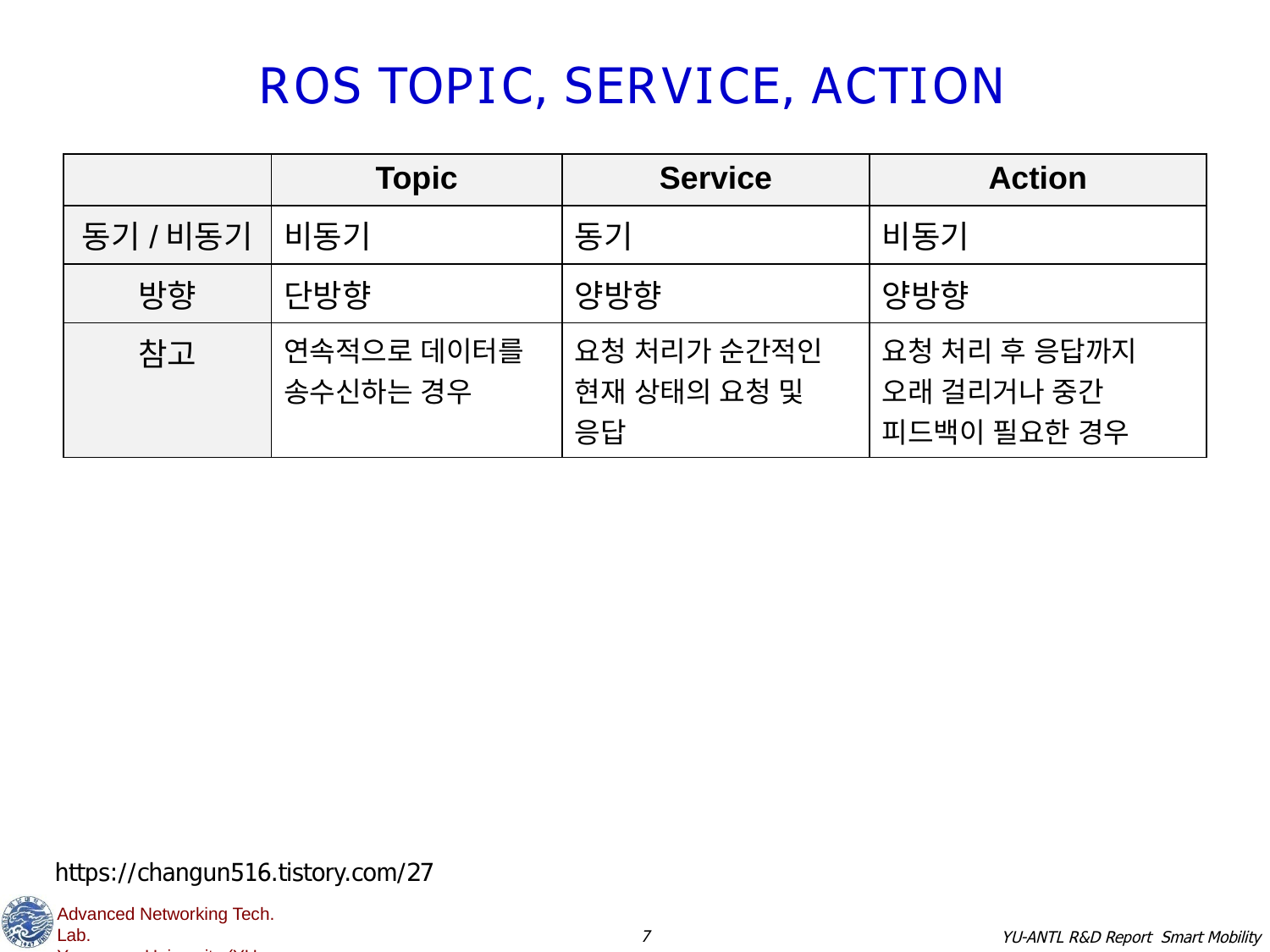

# ROS TOPIC, SERVICE, ACTION
|  | Topic | Service | Action |
| --- | --- | --- | --- |
| 동기/비동기 | 비동기 | 동기 | 비동기 |
| 방향 | 단방향 | 양방향 | 양방향 |
| 참고 | 연속적으로 데이터를 송수신하는 경우 | 요청 처리가 순간적인 현재 상태의 요청 및 응답 | 요청 처리 후 응답까지 오래 걸리거나 중간 피드백이 필요한 경우 |
https://changun516.tistory.com/27